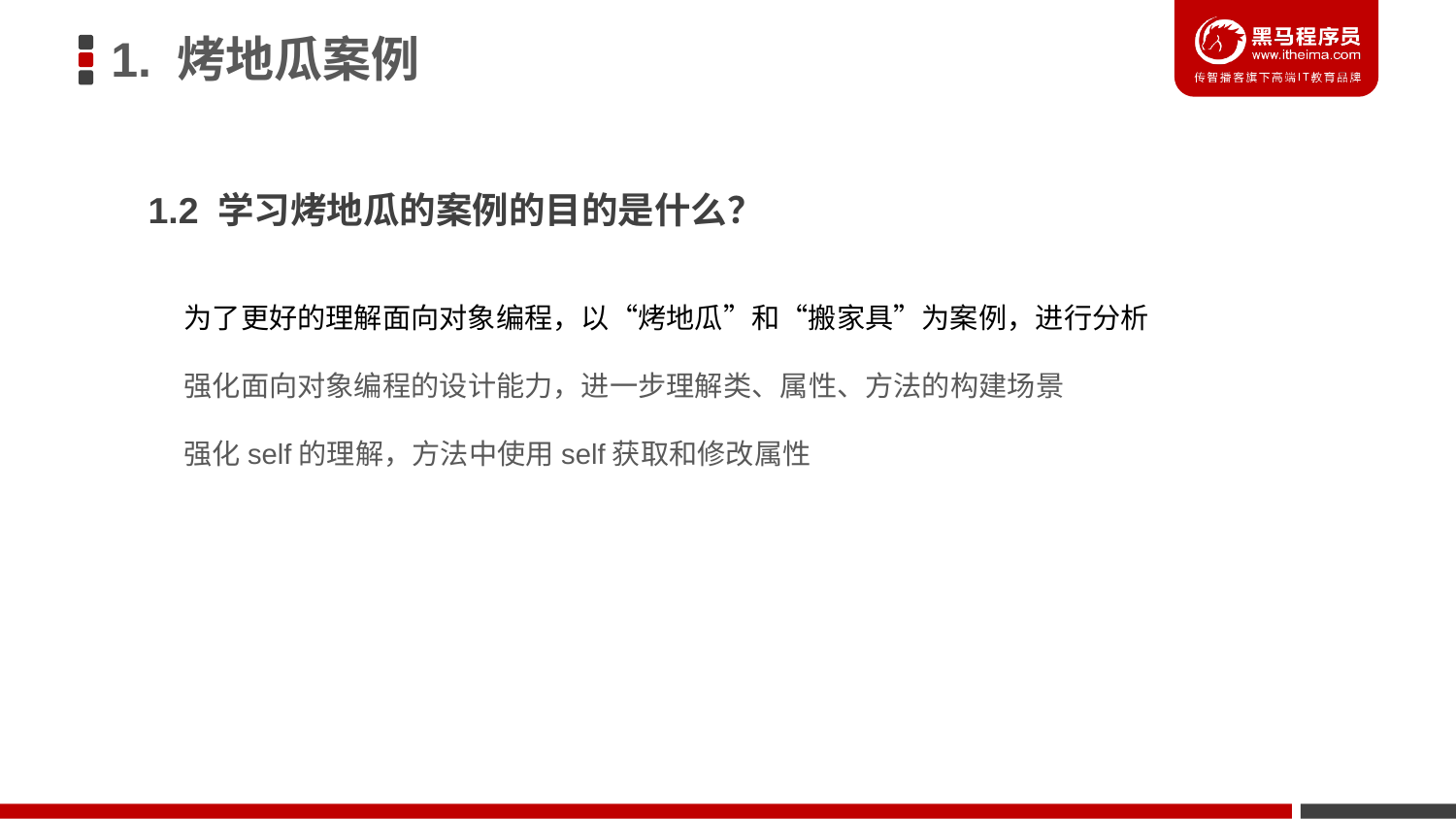

1. 烤地瓜案例
1.2 学习烤地瓜的案例的目的是什么？
为了更好的理解面向对象编程，以“烤地瓜”和“搬家具”为案例，进行分析

强化面向对象编程的设计能力，进一步理解类、属性、方法的构建场景

强化self的理解，方法中使用self获取和修改属性